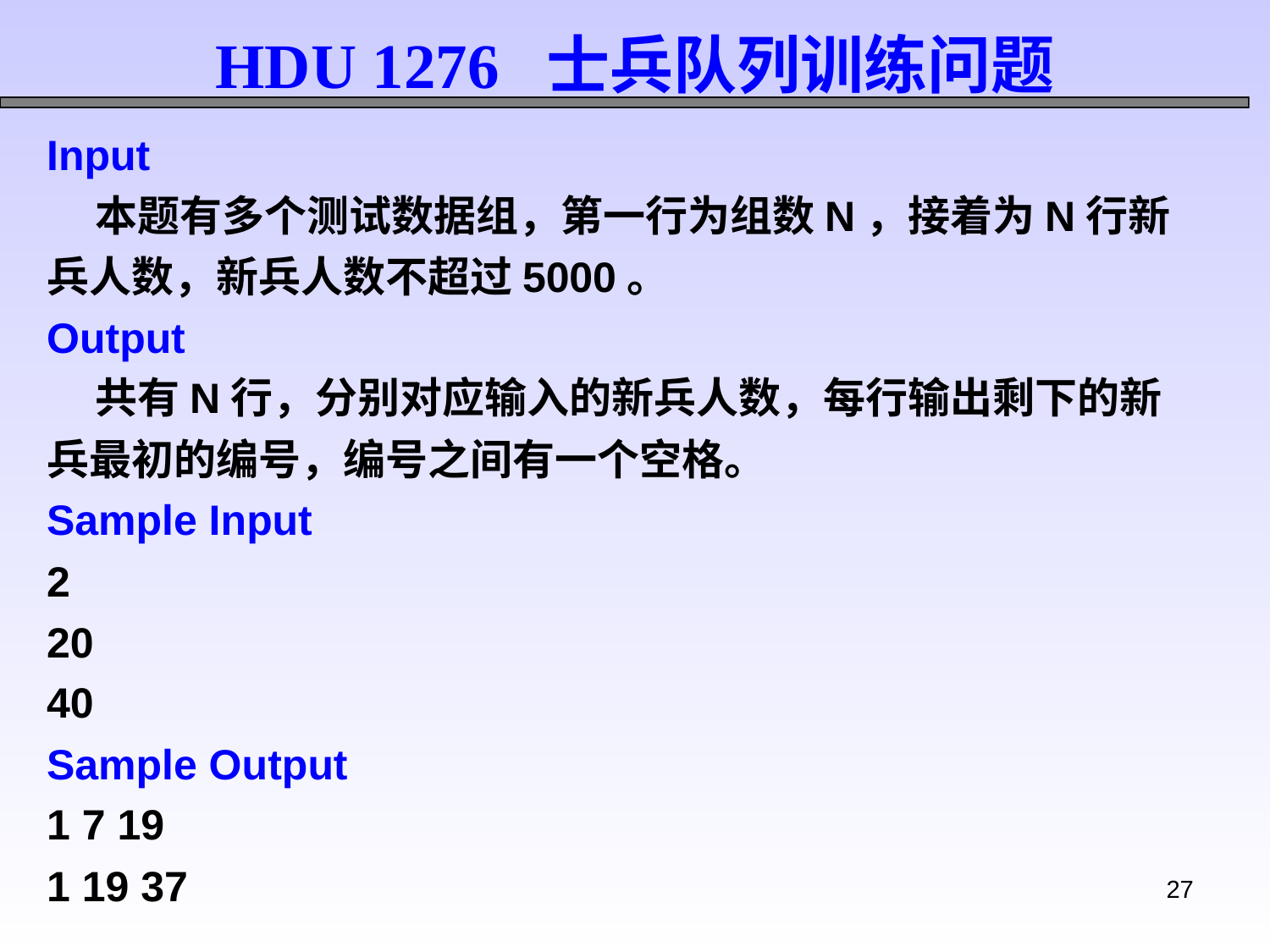

# HDU 1276  士兵队列训练问题
Input
    本题有多个测试数据组，第一行为组数N，接着为N行新兵人数，新兵人数不超过5000。
Output
    共有N行，分别对应输入的新兵人数，每行输出剩下的新兵最初的编号，编号之间有一个空格。
Sample Input
2
20
40
Sample Output
1 7 19
1 19 37
27